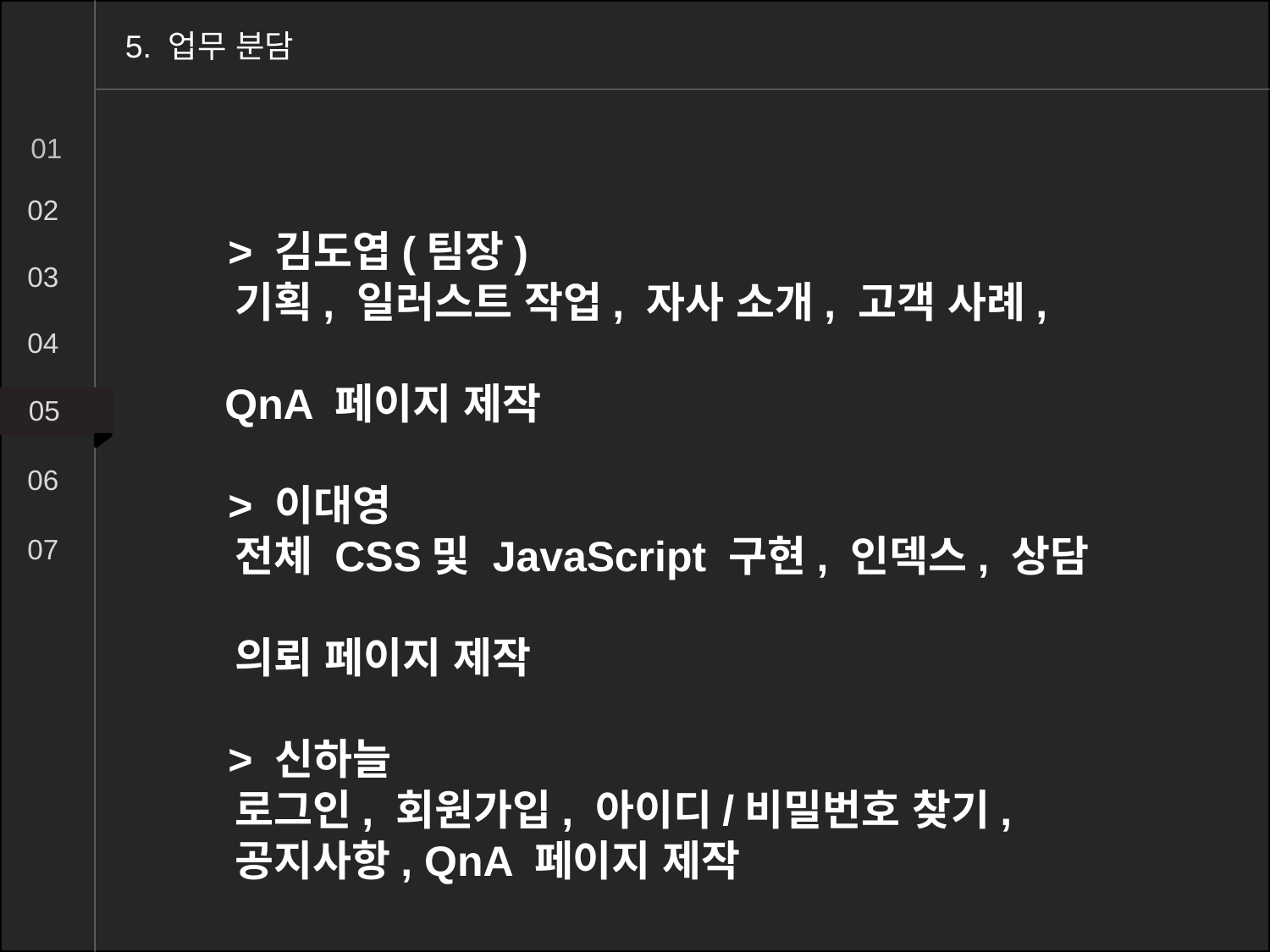

5. 업무 분담
01
02
 > 김도엽(팀장)
  기획, 일러스트 작업, 자사 소개, 고객 사례,
  QnA 페이지 제작

 > 이대영
  전체 CSS및 JavaScript 구현, 인덱스, 상담
  의뢰 페이지 제작

 > 신하늘
  로그인, 회원가입, 아이디/비밀번호 찾기,
  공지사항, QnA 페이지 제작
03
04
05

06
07